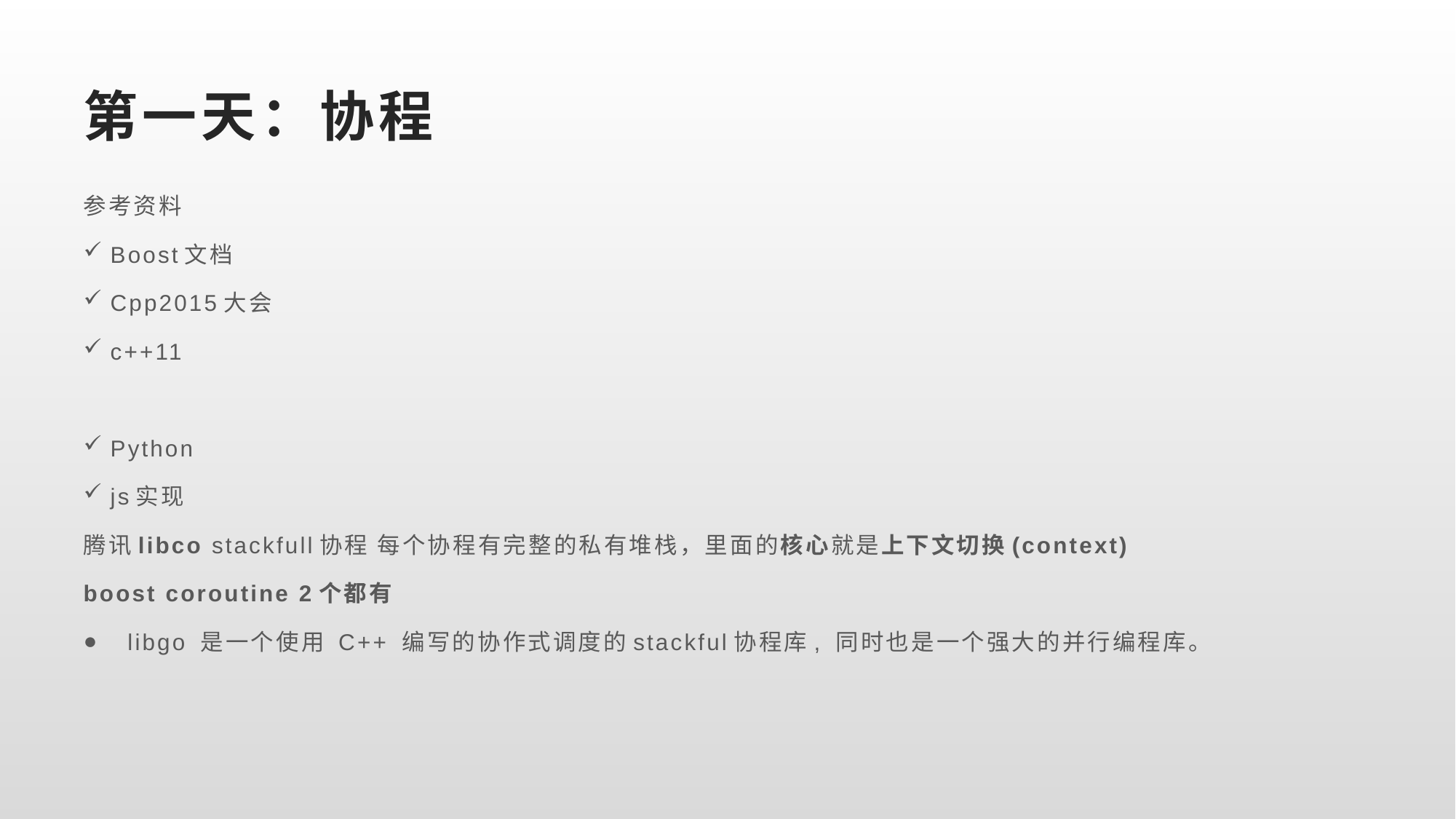

# 第一天：协程
参考资料
Boost文档
Cpp2015大会
c++11

Python
js实现
腾讯libco stackfull协程 每个协程有完整的私有堆栈，里面的核心就是上下文切换(context)
boost coroutine 2个都有
  libgo 是一个使用 C++ 编写的协作式调度的stackful协程库, 同时也是一个强大的并行编程库。